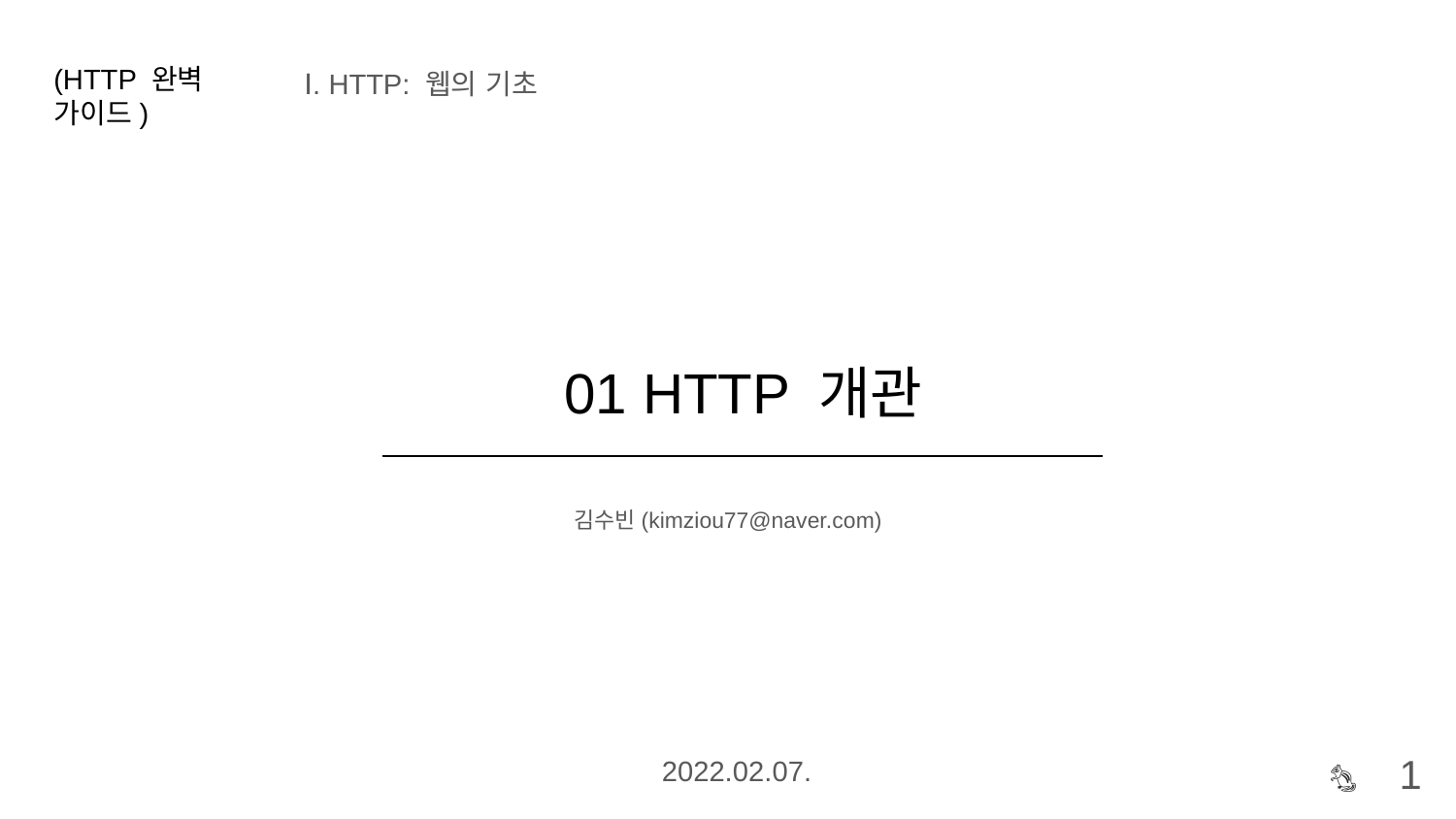

Ⅰ. HTTP: 웹의 기초
# 01 HTTP 개관
김수빈(kimziou77@naver.com)
2022.02.07.
1